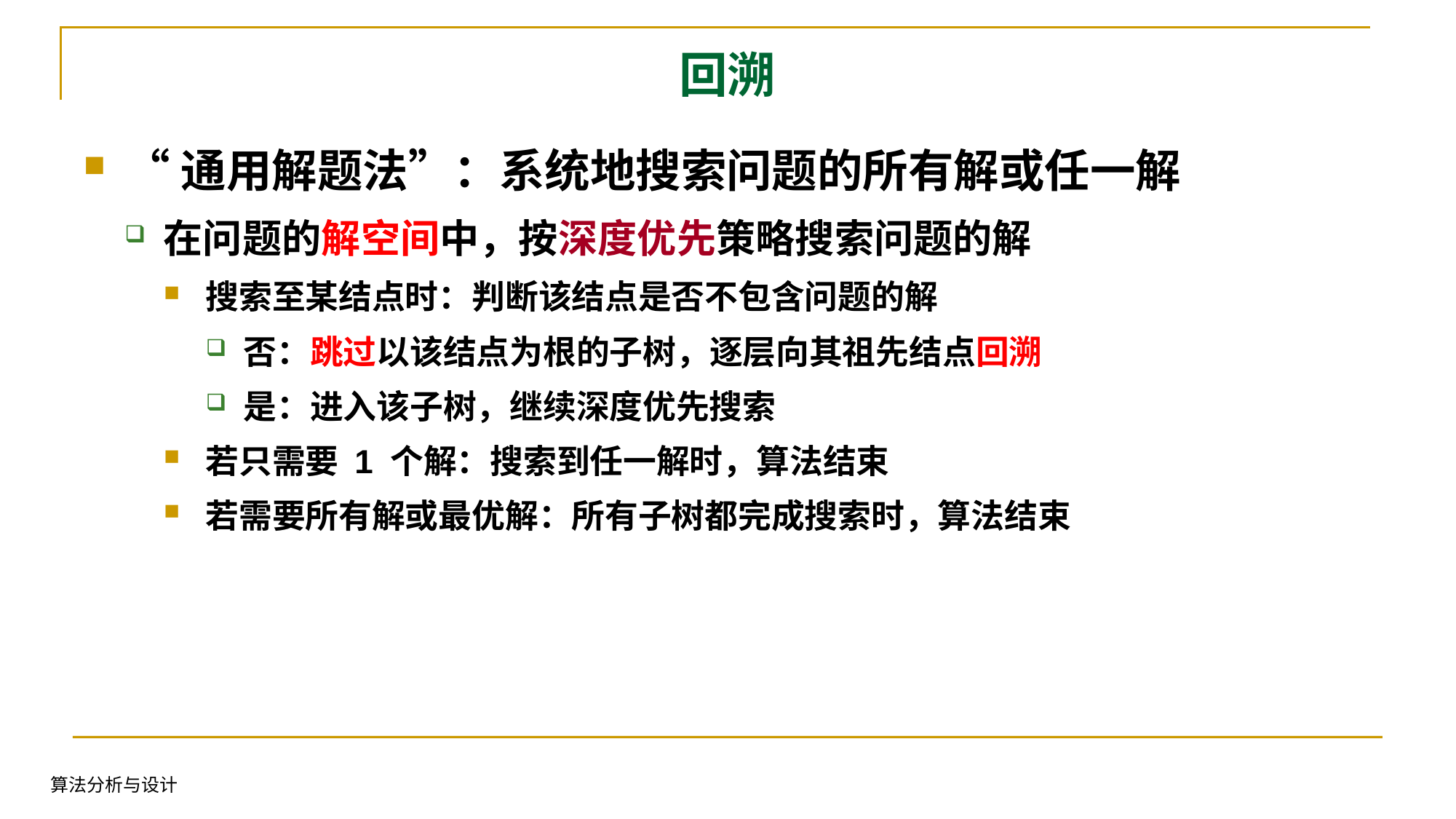

# 回溯
“通用解题法”：系统地搜索问题的所有解或任一解
在问题的解空间中，按深度优先策略搜索问题的解
搜索至某结点时：判断该结点是否不包含问题的解
否：跳过以该结点为根的子树，逐层向其祖先结点回溯
是：进入该子树，继续深度优先搜索
若只需要 1 个解：搜索到任一解时，算法结束
若需要所有解或最优解：所有子树都完成搜索时，算法结束
算法分析与设计